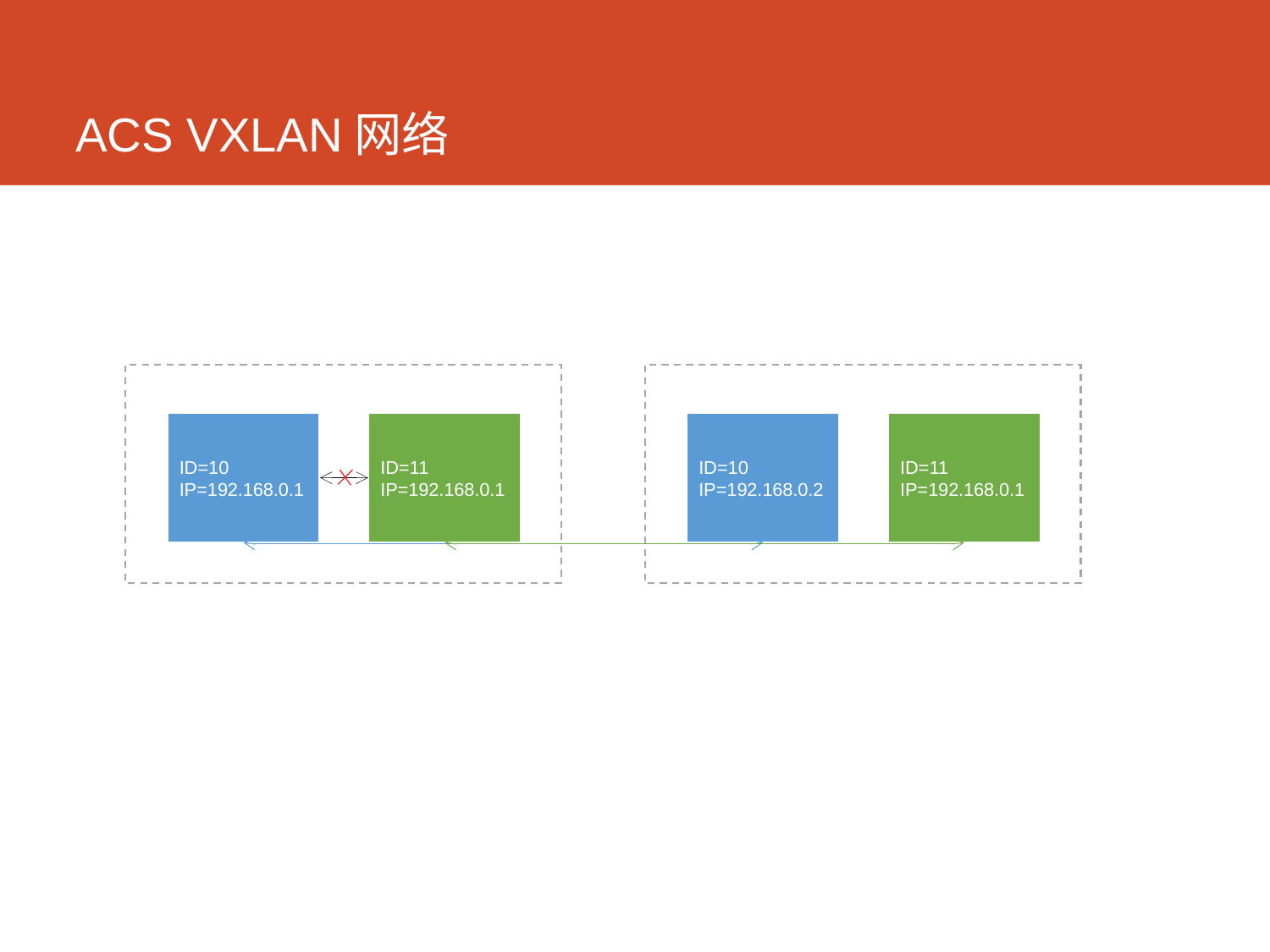

# ACS VXLAN网络

ID=10
IP=192.168.0.1
ID=11
IP=192.168.0.1
ID=10
IP=192.168.0.2
ID=11
IP=192.168.0.1